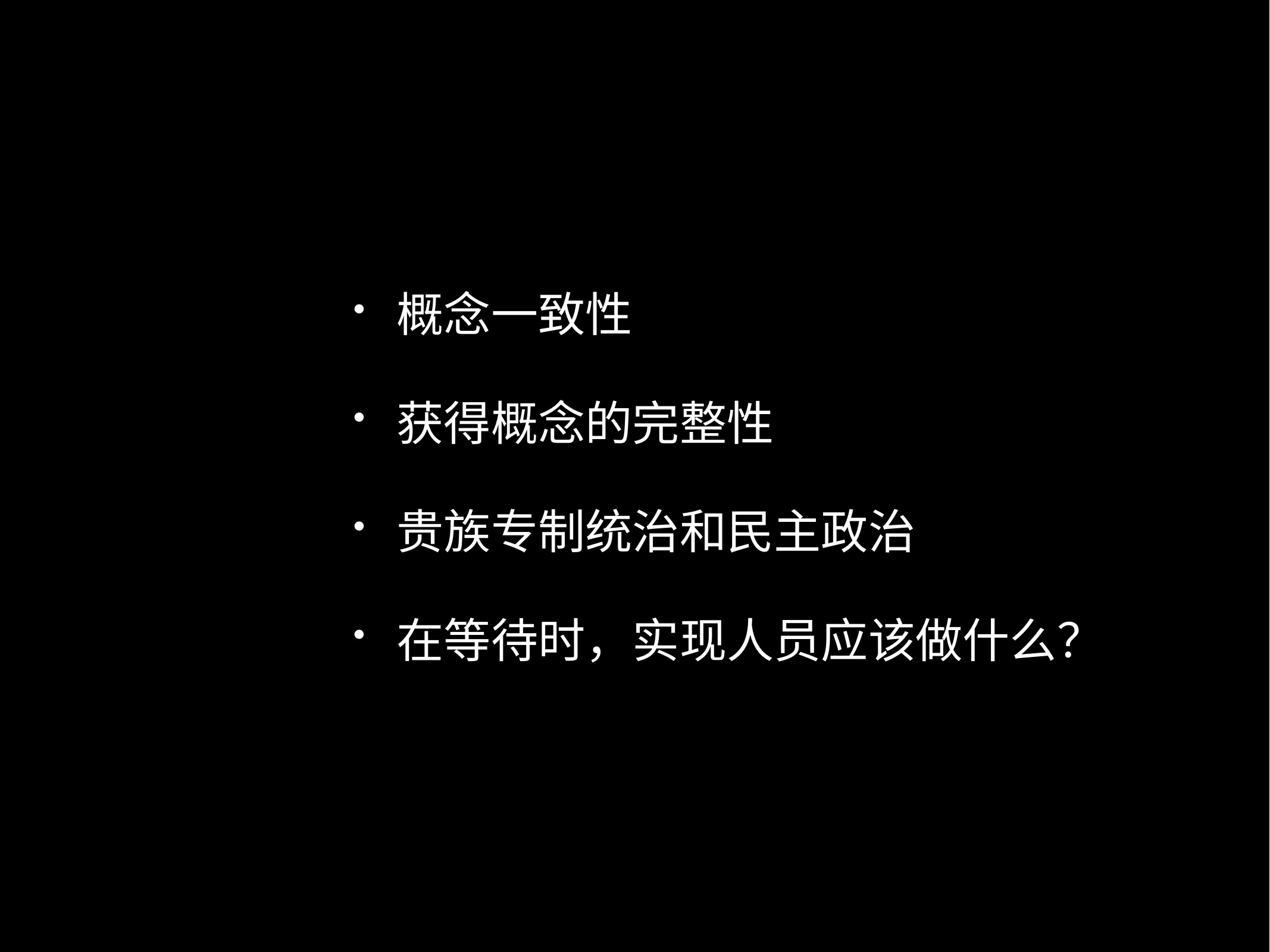

概念一致性
获得概念的完整性
贵族专制统治和民主政治
在等待时，实现人员应该做什么？